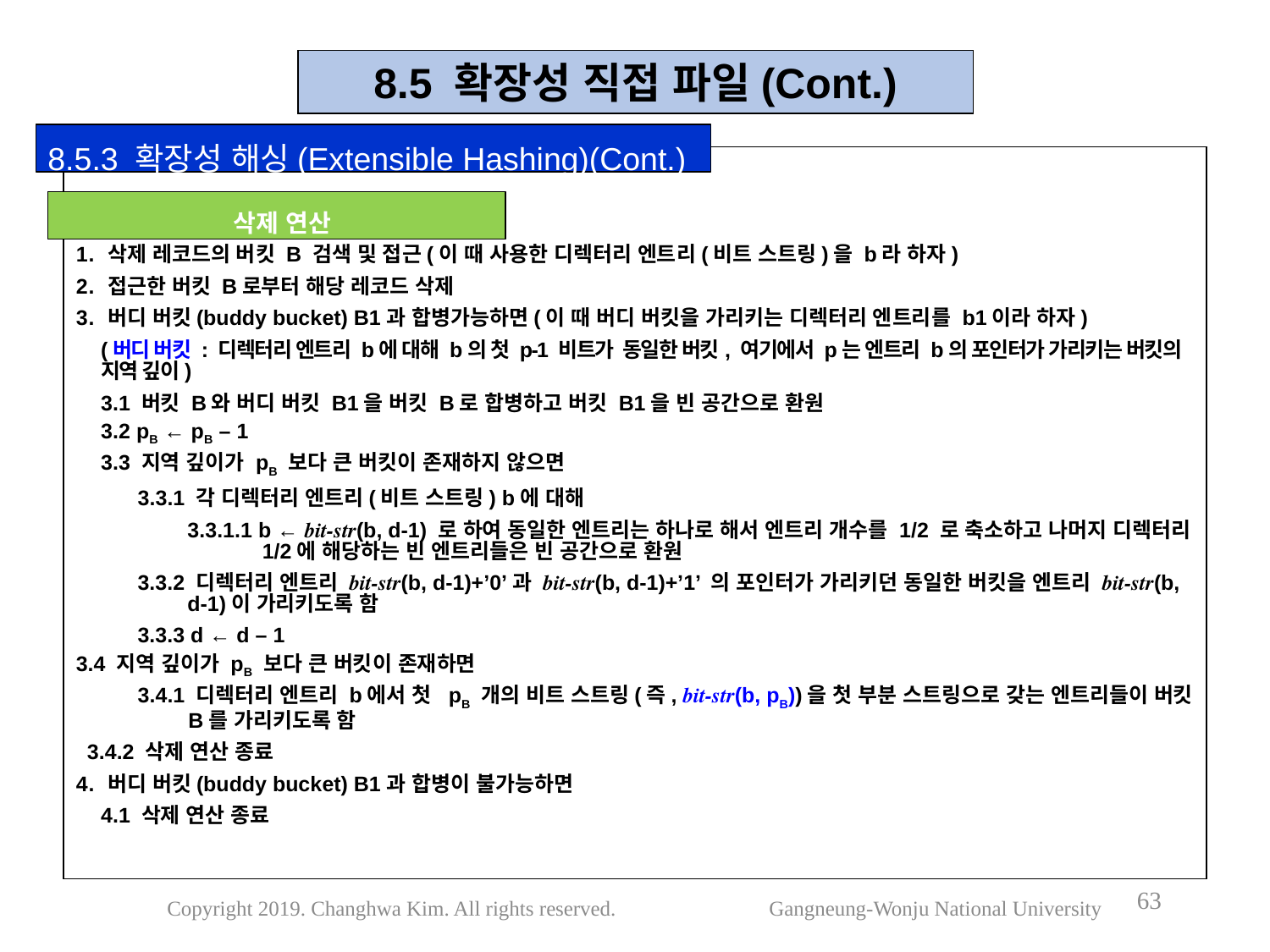

8.5 확장성 직접 파일(Cont.)
8.5.3 확장성 해싱(Extensible Hashing)(Cont.)

삭제 레코드의 버킷 B 검색 및 접근(이 때 사용한 디렉터리 엔트리(비트 스트링)을 b라 하자)
접근한 버킷 B로부터 해당 레코드 삭제
버디 버킷(buddy bucket) B1과 합병가능하면(이 때 버디 버킷을 가리키는 디렉터리 엔트리를 b1이라 하자)
(버디 버킷 : 디렉터리 엔트리 b에 대해 b의 첫 p-1 비트가  동일한 버킷, 여기에서 p는 엔트리 b의 포인터가 가리키는 버킷의 지역 깊이)
3.1 버킷 B와 버디 버킷 B1을 버킷 B로 합병하고 버킷 B1을 빈 공간으로 환원
3.2 pB ← pB – 1
3.3 지역 깊이가 pB 보다 큰 버킷이 존재하지 않으면
3.3.1 각 디렉터리 엔트리(비트 스트링) b에 대해
3.3.1.1 b ← bit-str(b, d-1) 로 하여 동일한 엔트리는 하나로 해서 엔트리 개수를 1/2 로 축소하고 나머지 디렉터리 1/2에 해당하는 빈 엔트리들은 빈 공간으로 환원
3.3.2 디렉터리 엔트리 bit-str(b, d-1)+’0’과 bit-str(b, d-1)+’1’ 의 포인터가 가리키던 동일한 버킷을 엔트리 bit-str(b, d-1)이 가리키도록 함
3.3.3 d ← d – 1
3.4 지역 깊이가 pB 보다 큰 버킷이 존재하면
3.4.1 디렉터리 엔트리 b에서 첫  pB 개의 비트 스트링(즉, bit-str(b, pB))을 첫 부분 스트링으로 갖는 엔트리들이 버킷 B를 가리키도록 함
3.4.2 삭제 연산 종료
버디 버킷(buddy bucket) B1과 합병이 불가능하면
4.1 삭제 연산 종료

 삭제 연산
63
Copyright 2019. Changhwa Kim. All rights reserved.                             Gangneung-Wonju National University